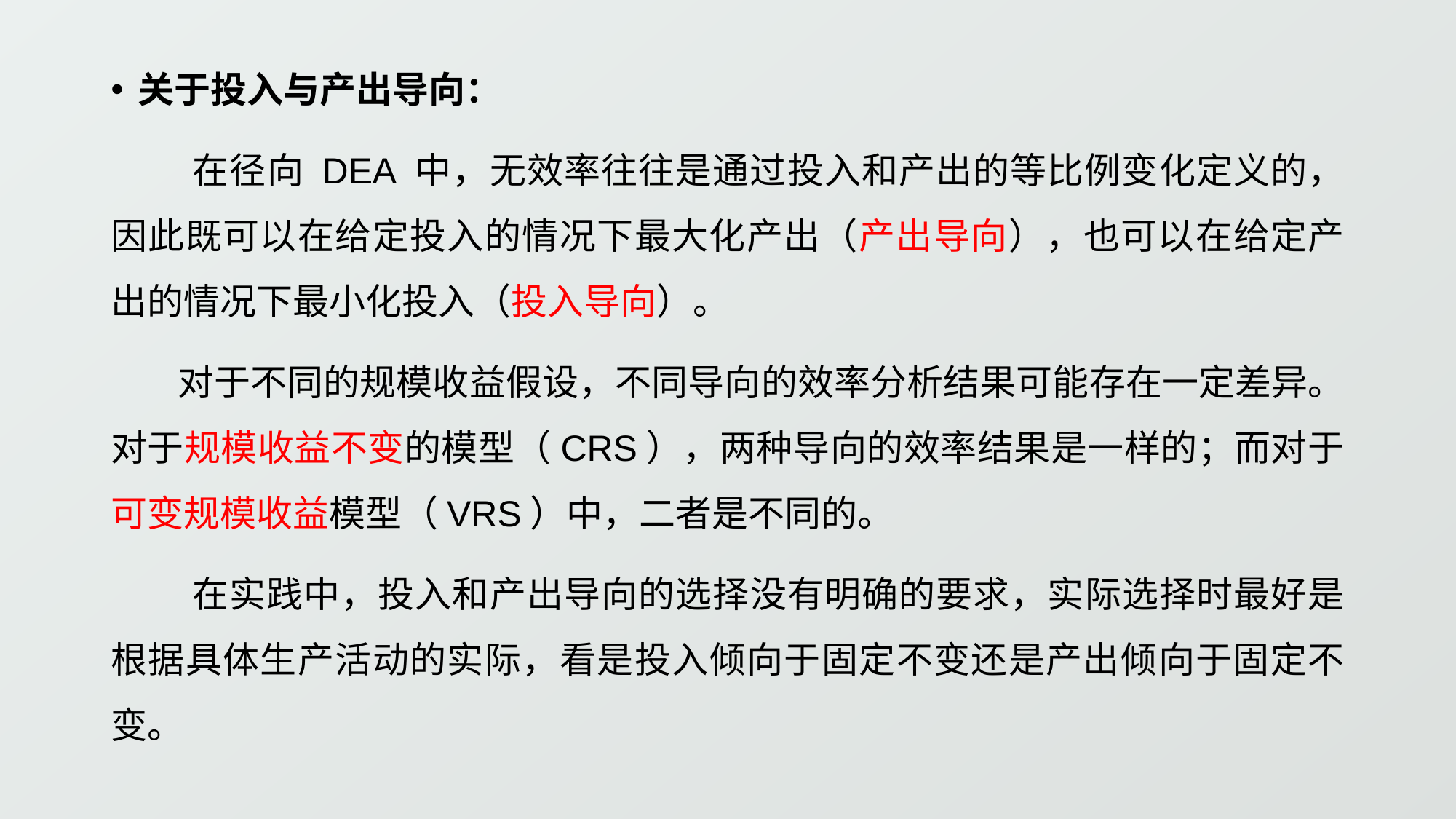

关于投入与产出导向：
        在径向 DEA 中，无效率往往是通过投入和产出的等比例变化定义的，因此既可以在给定投入的情况下最大化产出（产出导向），也可以在给定产出的情况下最小化投入（投入导向）。
       对于不同的规模收益假设，不同导向的效率分析结果可能存在一定差异。对于规模收益不变的模型（CRS），两种导向的效率结果是一样的；而对于可变规模收益模型（VRS）中，二者是不同的。
        在实践中，投入和产出导向的选择没有明确的要求，实际选择时最好是根据具体生产活动的实际，看是投入倾向于固定不变还是产出倾向于固定不变。